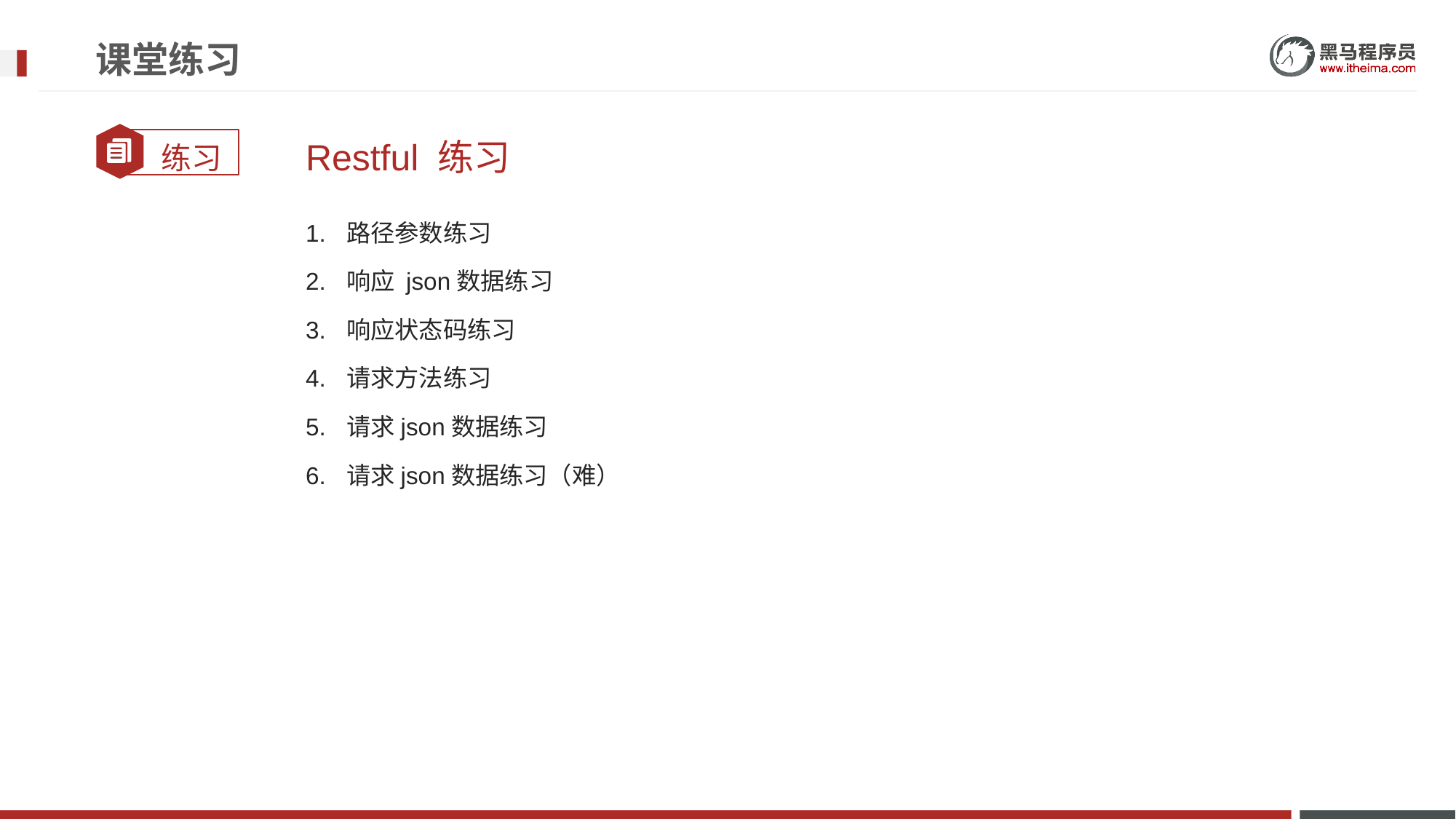

# 课堂练习
Restful 练习
路径参数练习
响应 json数据练习
响应状态码练习
请求方法练习
请求json数据练习
请求json数据练习（难）